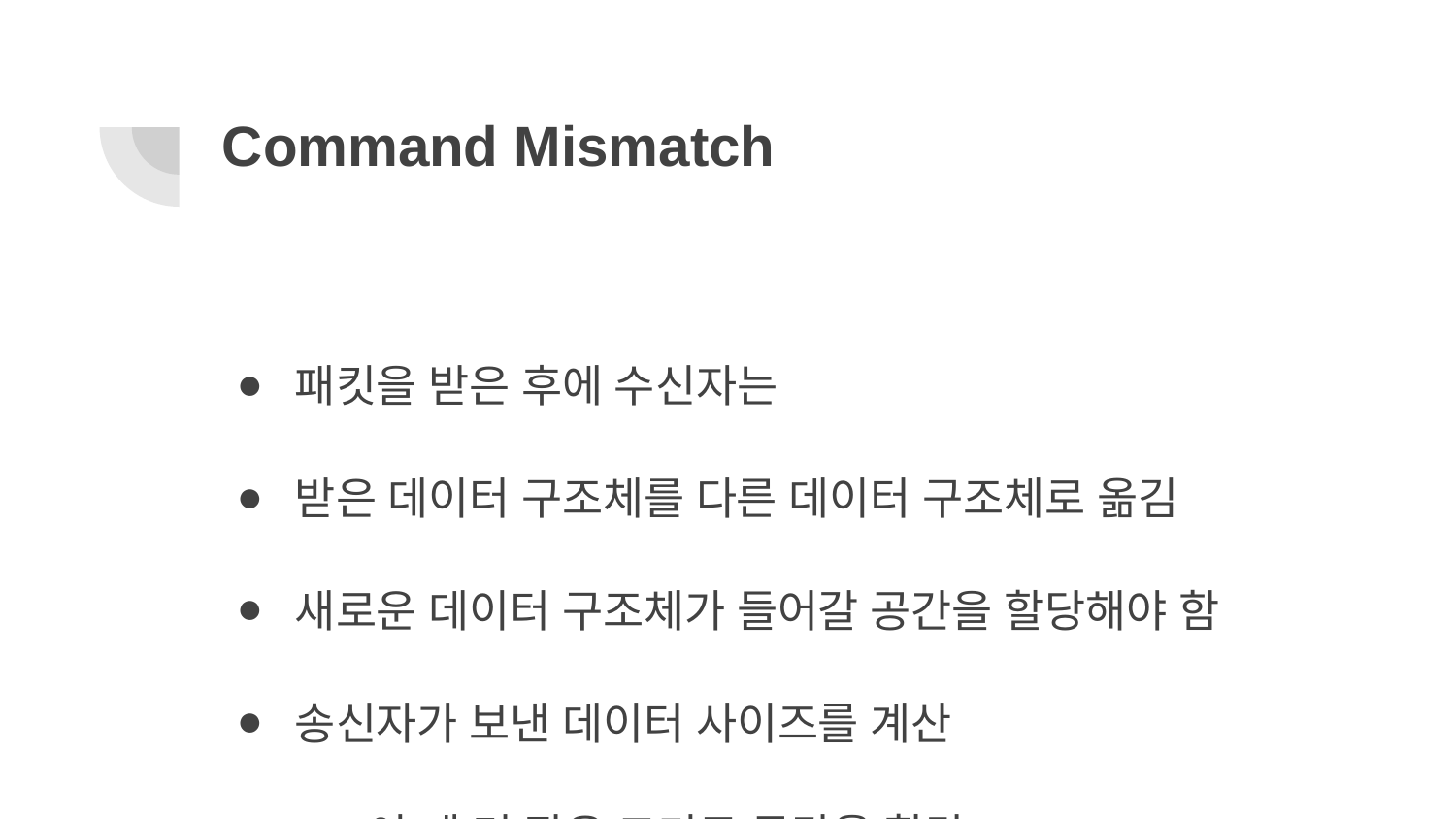

# Command Mismatch
패킷을 받은 후에 수신자는
받은 데이터 구조체를 다른 데이터 구조체로 옮김
새로운 데이터 구조체가 들어갈 공간을 할당해야 함
송신자가 보낸 데이터 사이즈를 계산
이 때 더 작은 크기로 공간을 할당